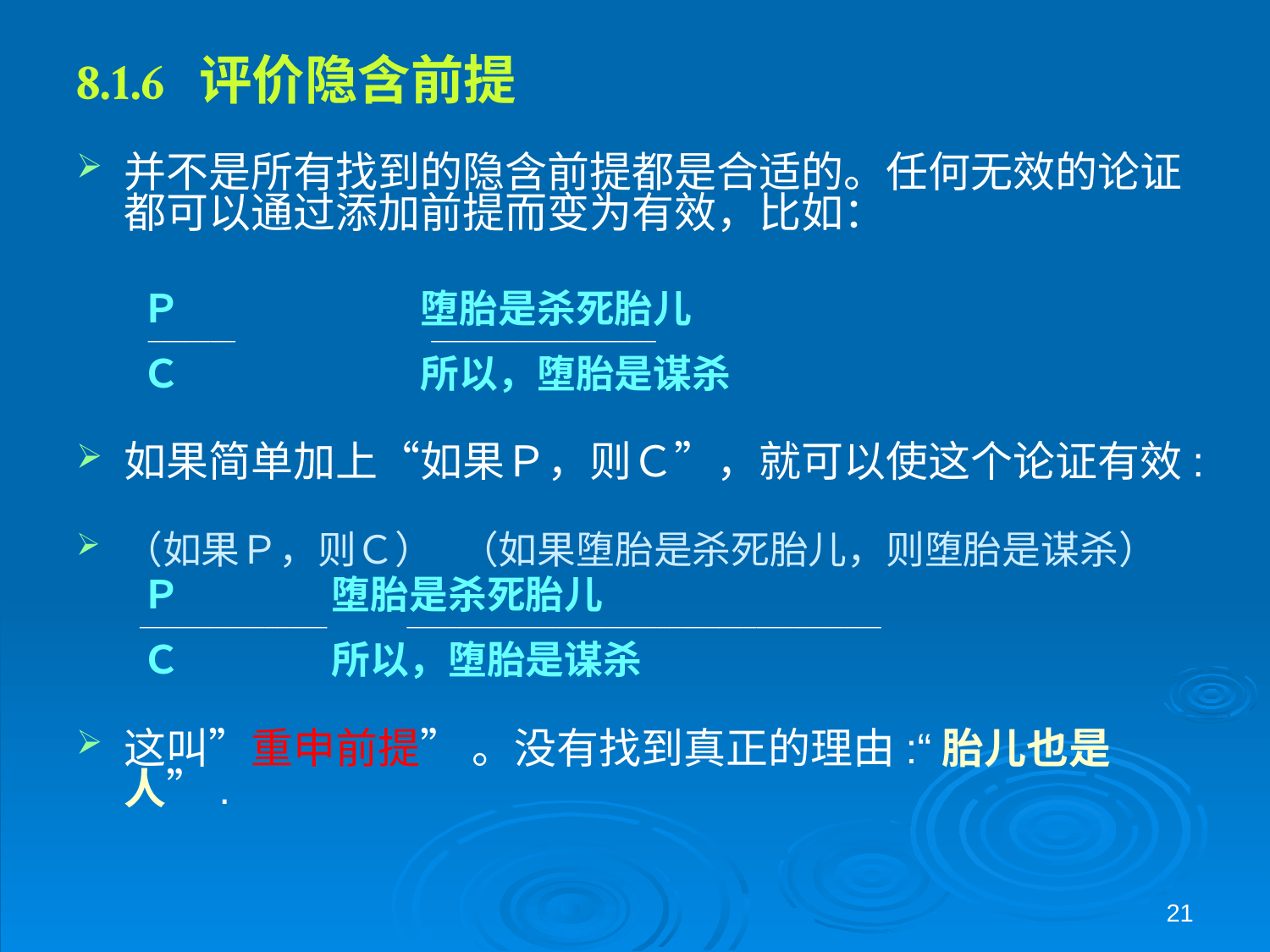

8.1.6  评价隐含前提

并不是所有找到的隐含前提都是合适的。任何无效的论证都可以通过添加前提而变为有效，比如：

	  Ｐ                           堕胎是杀死胎儿
	      ───────	                         	           ──────────────────
	  Ｃ                           所以，堕胎是谋杀

如果简单加上“如果Ｐ，则Ｃ”，就可以使这个论证有效:

（如果Ｐ，则Ｃ）   （如果堕胎是杀死胎儿，则堕胎是谋杀）
	  Ｐ                 堕胎是杀死胎儿
	    ───────────────  	      ──────────────────────────────────────
	  Ｃ                 所以，堕胎是谋杀

这叫”重申前提” 。没有找到真正的理由:“胎儿也是人”.
21